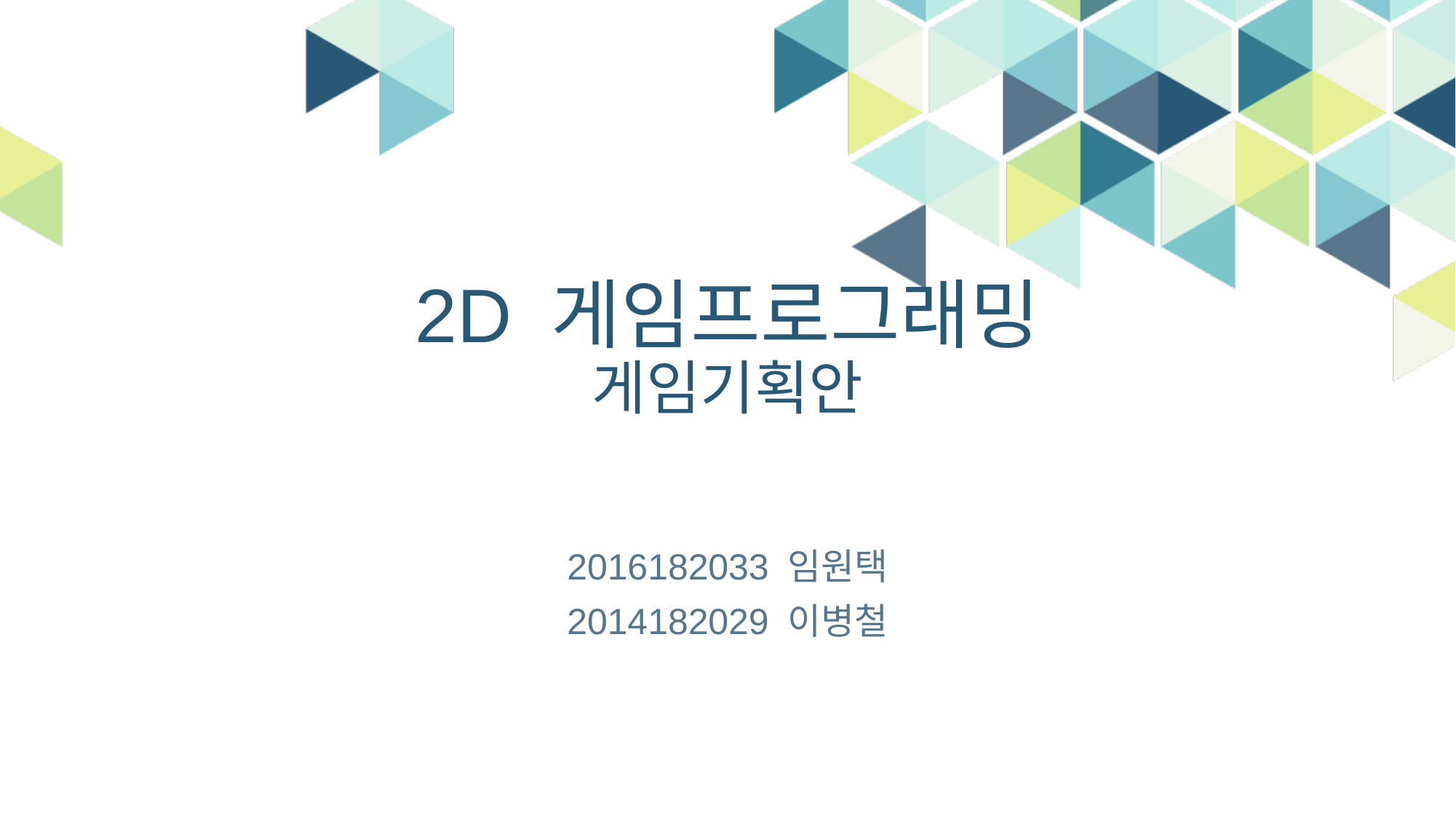

# 2D 게임프로그래밍 게임기획안
2016182033 임원택
2014182029 이병철